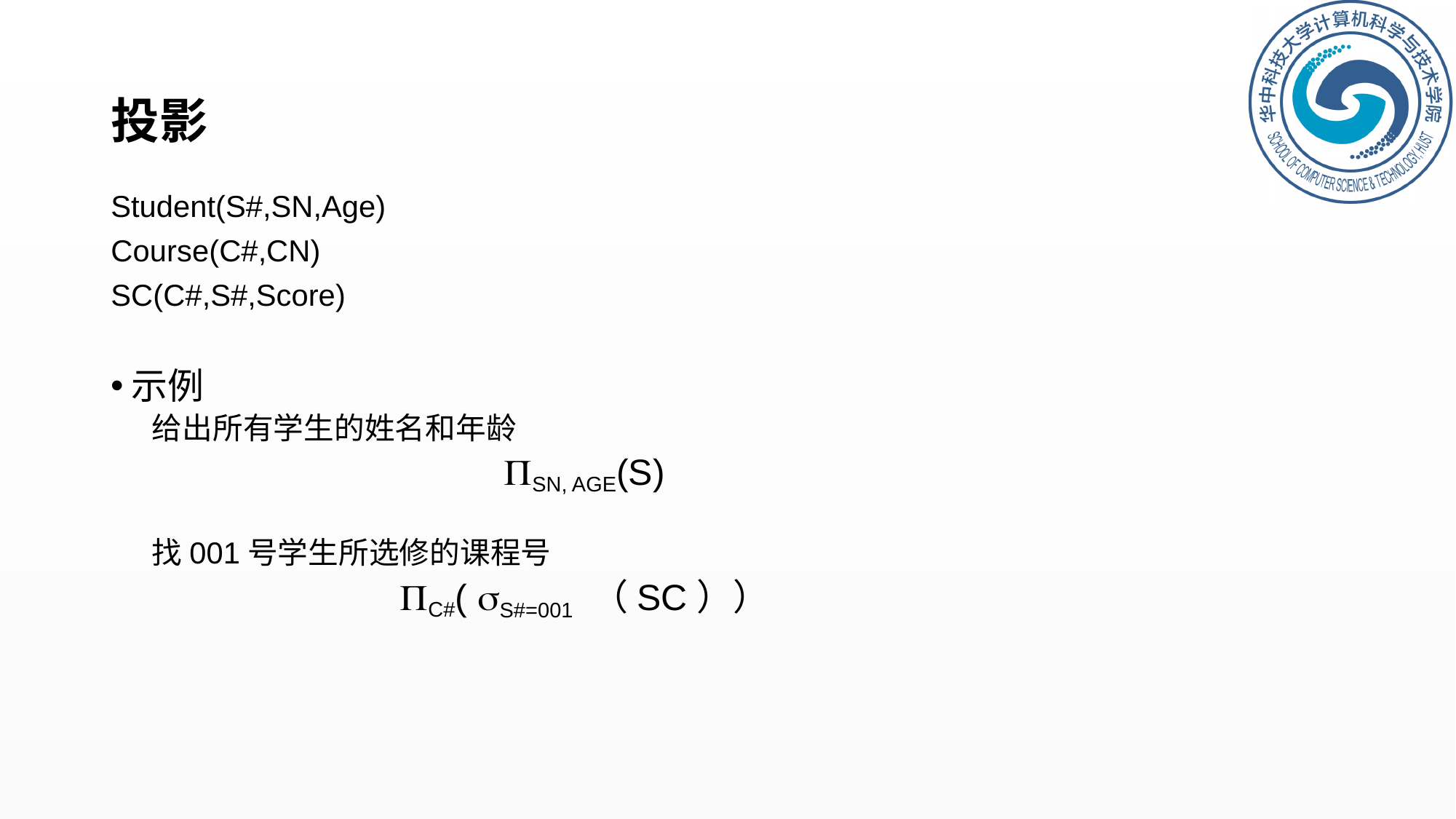

# 投影
Student(S#,SN,Age)
Course(C#,CN)
SC(C#,S#,Score)

示例
给出所有学生的姓名和年龄
ΠSN, AGE(S)

找001号学生所选修的课程号
ΠC#( σS#=001 （SC））